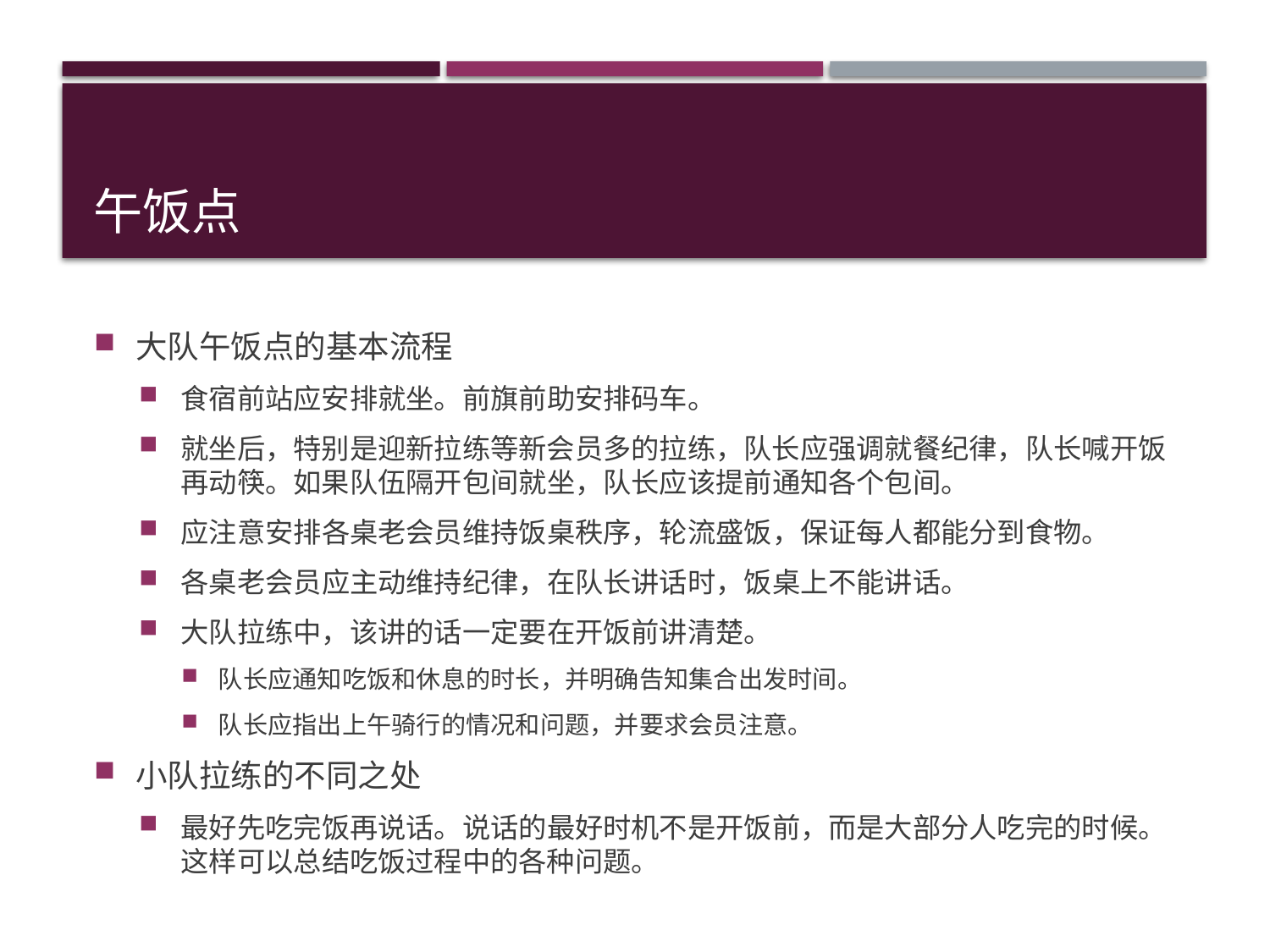

# 午饭点
大队午饭点的基本流程
食宿前站应安排就坐。前旗前助安排码车。
就坐后，特别是迎新拉练等新会员多的拉练，队长应强调就餐纪律，队长喊开饭再动筷。如果队伍隔开包间就坐，队长应该提前通知各个包间。
应注意安排各桌老会员维持饭桌秩序，轮流盛饭，保证每人都能分到食物。
各桌老会员应主动维持纪律，在队长讲话时，饭桌上不能讲话。
大队拉练中，该讲的话一定要在开饭前讲清楚。
队长应通知吃饭和休息的时长，并明确告知集合出发时间。
队长应指出上午骑行的情况和问题，并要求会员注意。
小队拉练的不同之处
最好先吃完饭再说话。说话的最好时机不是开饭前，而是大部分人吃完的时候。这样可以总结吃饭过程中的各种问题。